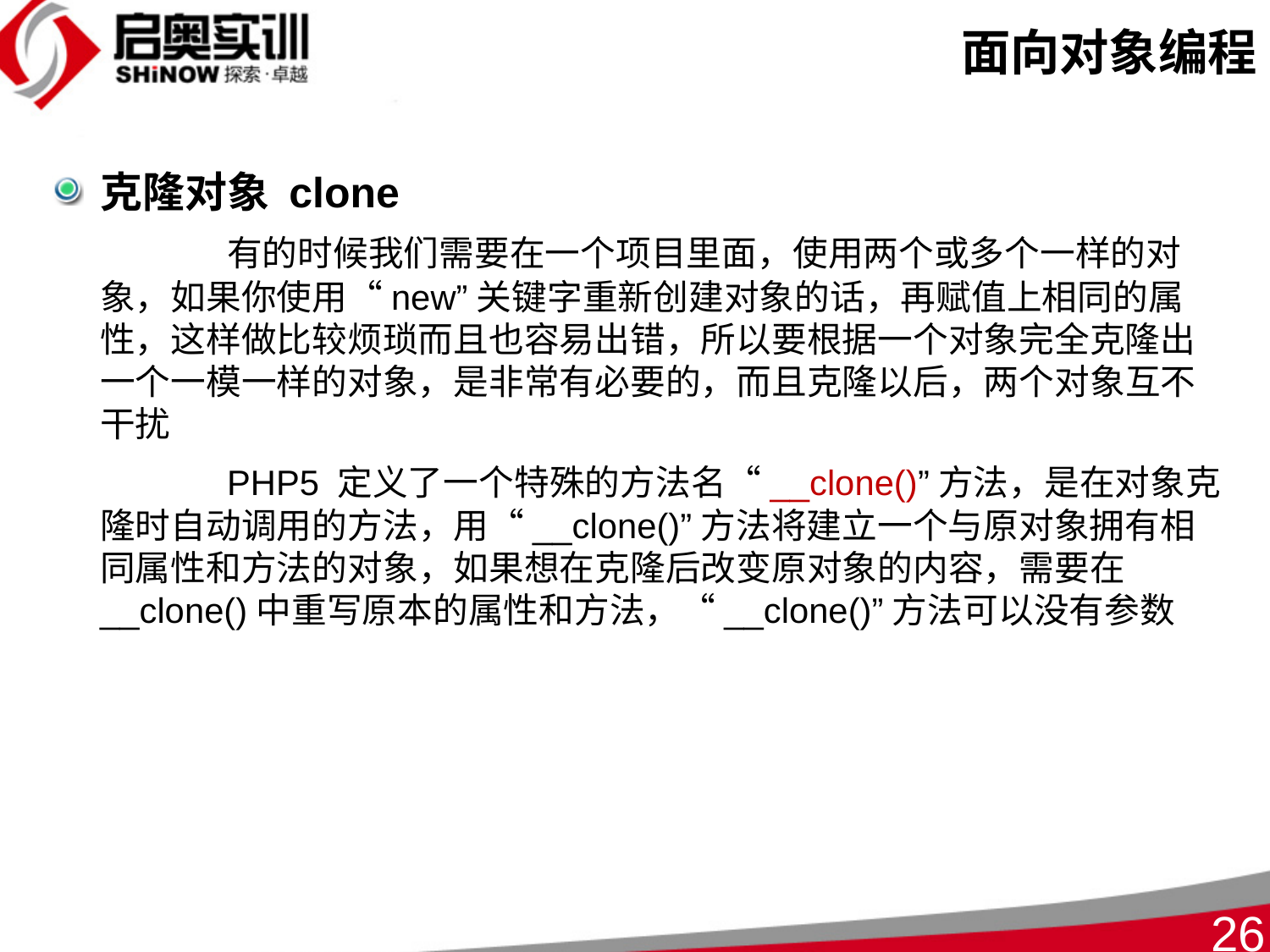

# 面向对象编程
克隆对象 clone
		有的时候我们需要在一个项目里面，使用两个或多个一样的对象，如果你使用“new”关键字重新创建对象的话，再赋值上相同的属性，这样做比较烦琐而且也容易出错，所以要根据一个对象完全克隆出一个一模一样的对象，是非常有必要的，而且克隆以后，两个对象互不干扰
		PHP5 定义了一个特殊的方法名“__clone()”方法，是在对象克隆时自动调用的方法，用“__clone()”方法将建立一个与原对象拥有相同属性和方法的对象，如果想在克隆后改变原对象的内容，需要在__clone()中重写原本的属性和方法，“__clone()”方法可以没有参数
26